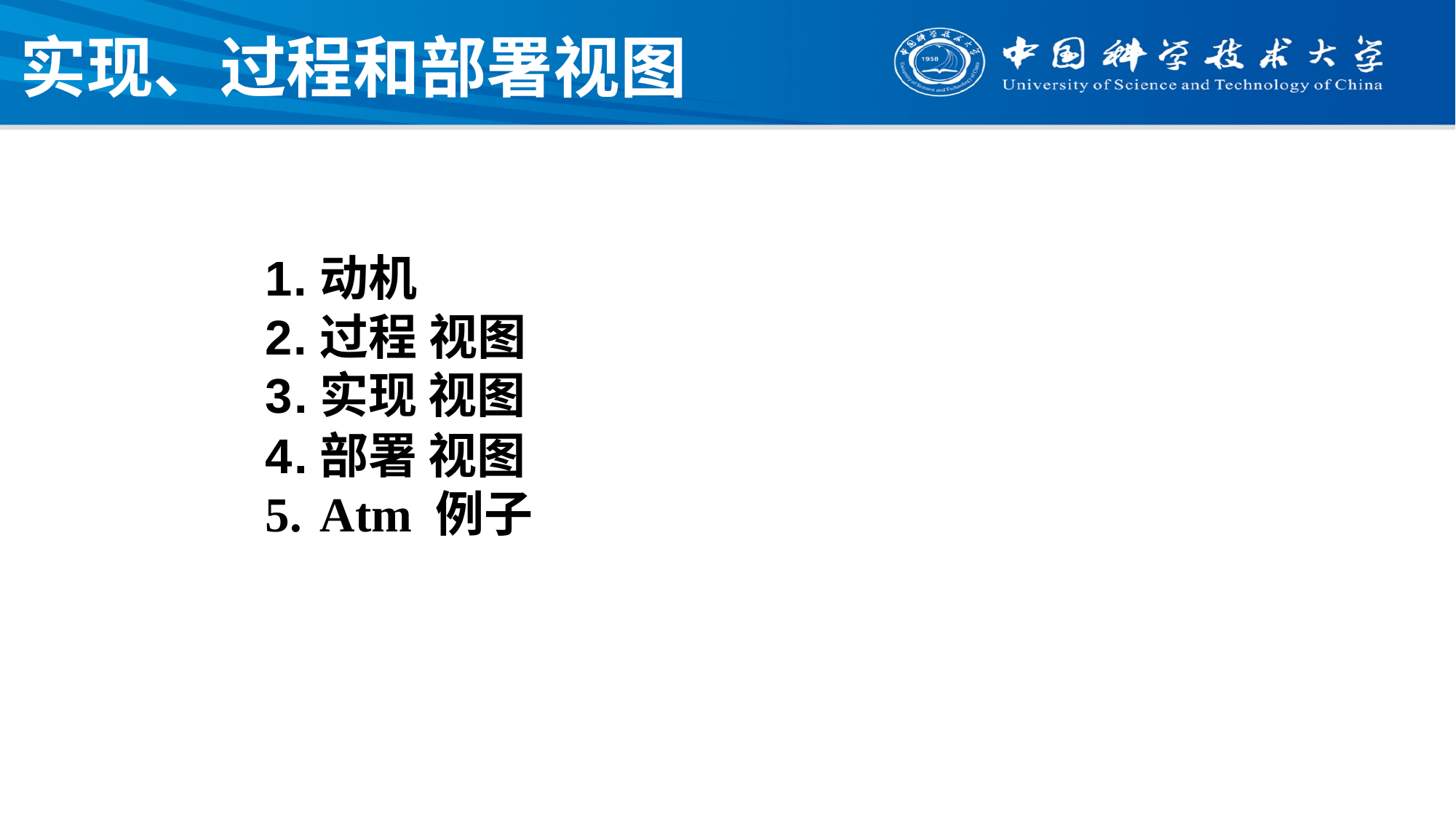

# 实现、过程和部署视图
动机
过程 视图
实现 视图
部署 视图
Atm 例子